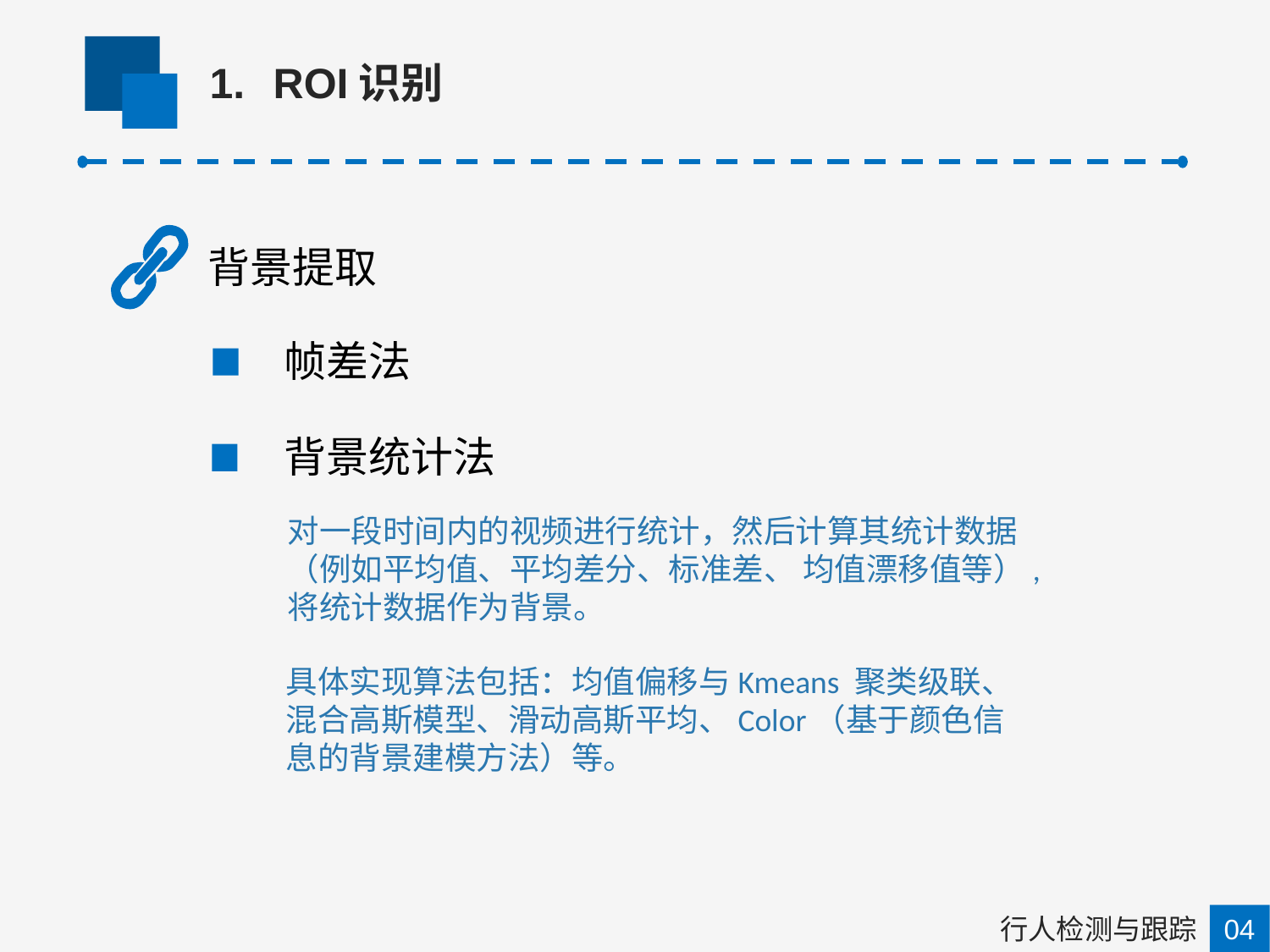

ROI识别

背景提取
帧差法

背景统计法

对一段时间内的视频进行统计，然后计算其统计数据（例如平均值、平均差分、标准差、 均值漂移值等）,将统计数据作为背景。
具体实现算法包括：均值偏移与Kmeans 聚类级联、混合高斯模型、滑动高斯平均、Color（基于颜色信息的背景建模方法）等。
行人检测与跟踪
04